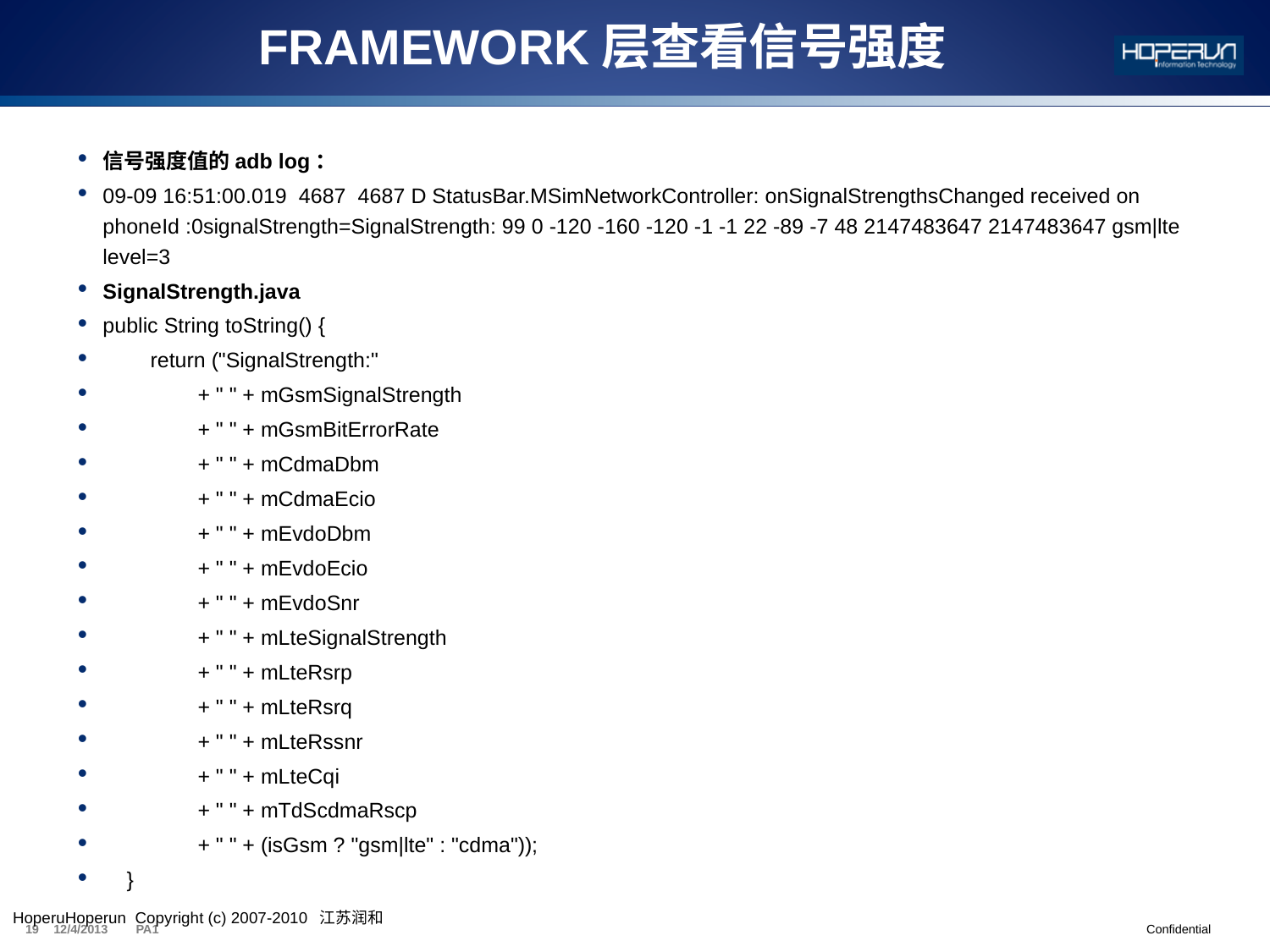

# FRAMEWORK层查看信号强度
信号强度值的adb log：
09-09 16:51:00.019  4687  4687 D StatusBar.MSimNetworkController: onSignalStrengthsChanged received on phoneId :0signalStrength=SignalStrength: 99 0 -120 -160 -120 -1 -1 22 -89 -7 48 2147483647 2147483647 gsm|lte level=3
SignalStrength.java
public String toString() {
        return ("SignalStrength:"
                + " " + mGsmSignalStrength
                + " " + mGsmBitErrorRate
                + " " + mCdmaDbm
                + " " + mCdmaEcio
                + " " + mEvdoDbm
                + " " + mEvdoEcio
                + " " + mEvdoSnr
                + " " + mLteSignalStrength
                + " " + mLteRsrp
                + " " + mLteRsrq
                + " " + mLteRssnr
                + " " + mLteCqi
                + " " + mTdScdmaRscp
                + " " + (isGsm ? "gsm|lte" : "cdma"));
    }

HoperuHoperun  Copyright (c) 2007-2010  江苏润和